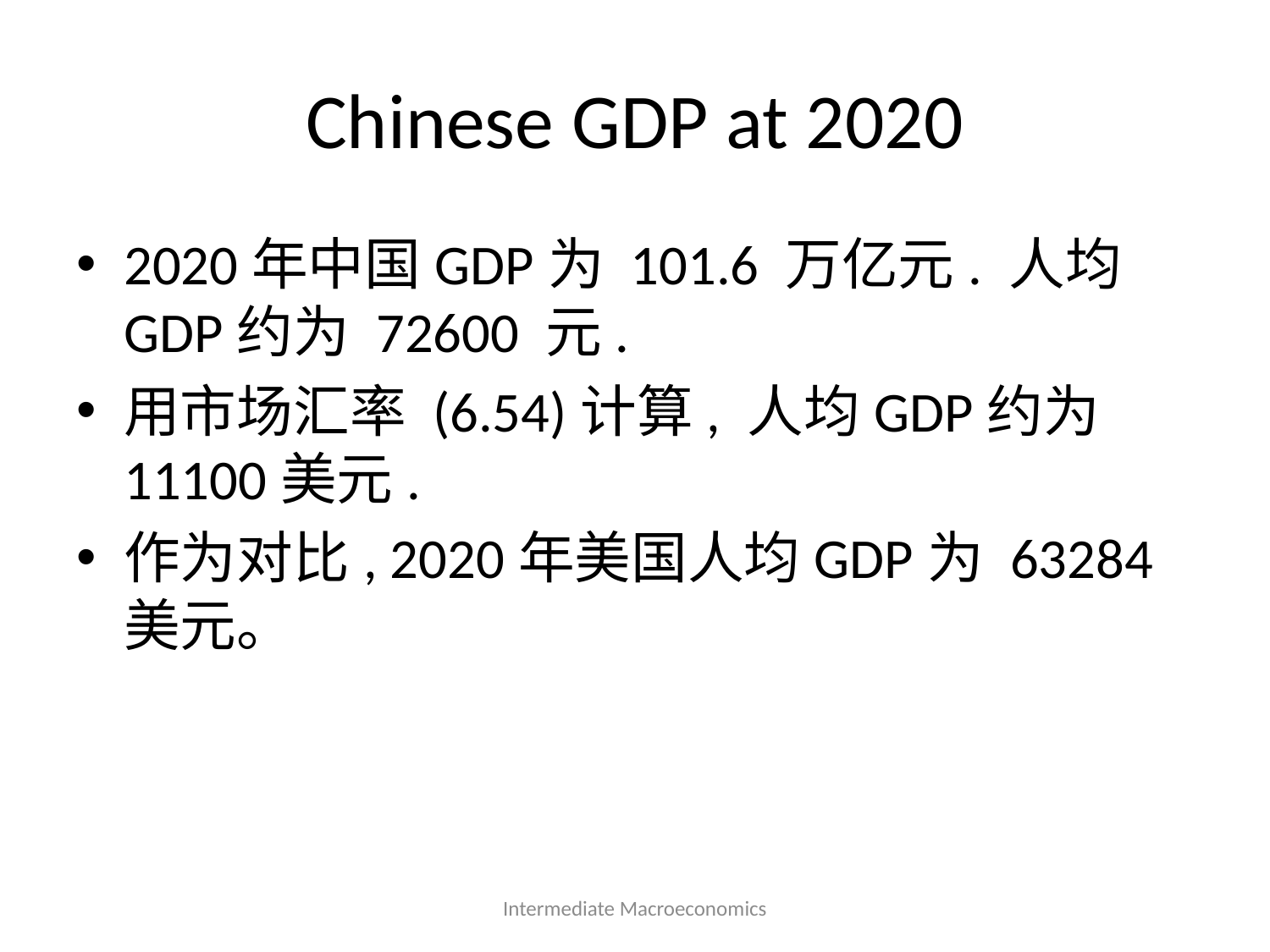

# Chinese GDP at 2020
2020年中国GDP为 101.6 万亿元. 人均GDP约为 72600 元.
用市场汇率 (6.54)计算, 人均GDP约为 11100美元.
作为对比, 2020年美国人均GDP为 63284 美元。
Intermediate Macroeconomics